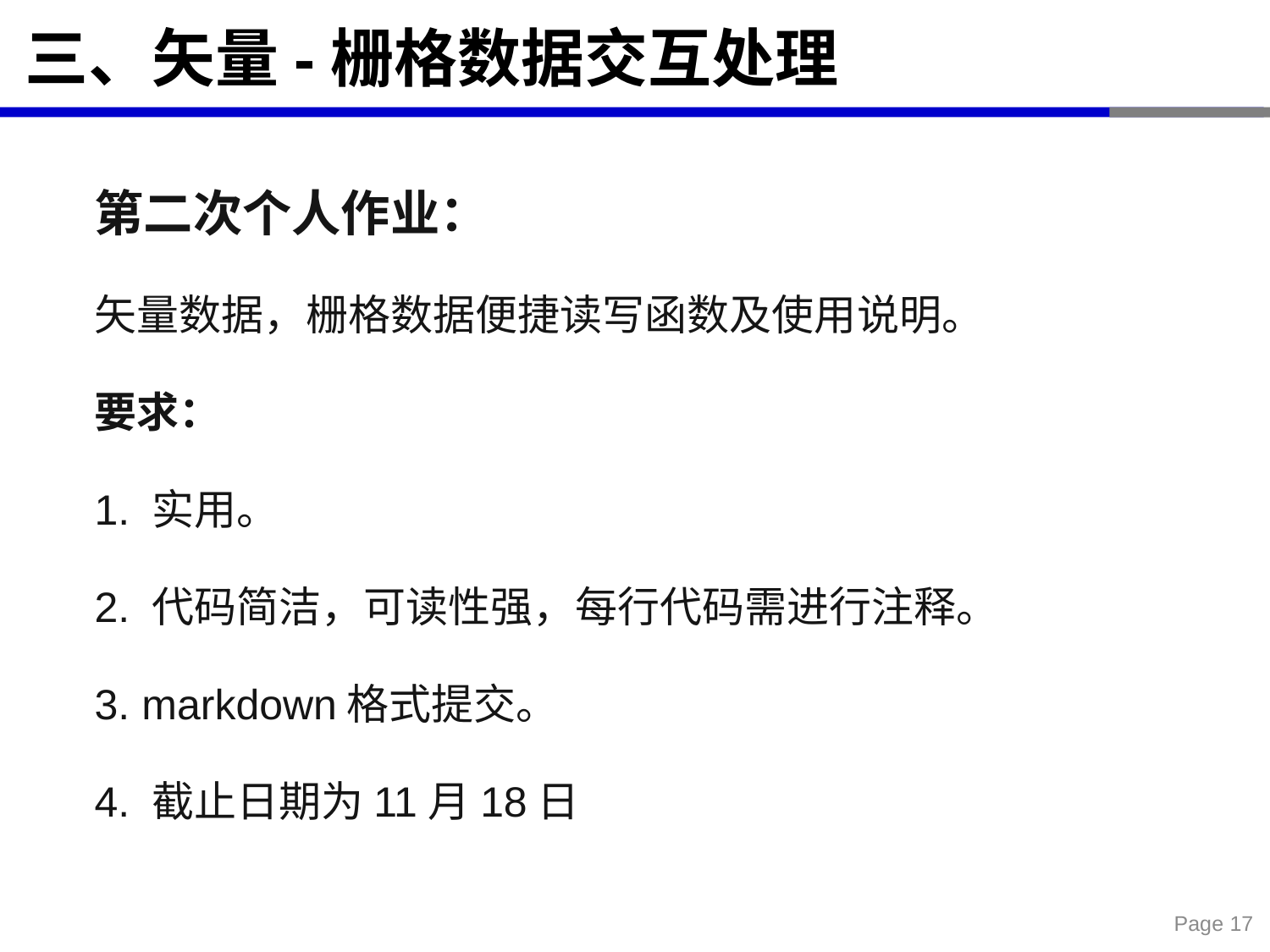

# 三、矢量-栅格数据交互处理
第二次个人作业：
矢量数据，栅格数据便捷读写函数及使用说明。
要求：
1. 实用。
2. 代码简洁，可读性强，每行代码需进行注释。
3. markdown格式提交。
4. 截止日期为11月18日
Page 17